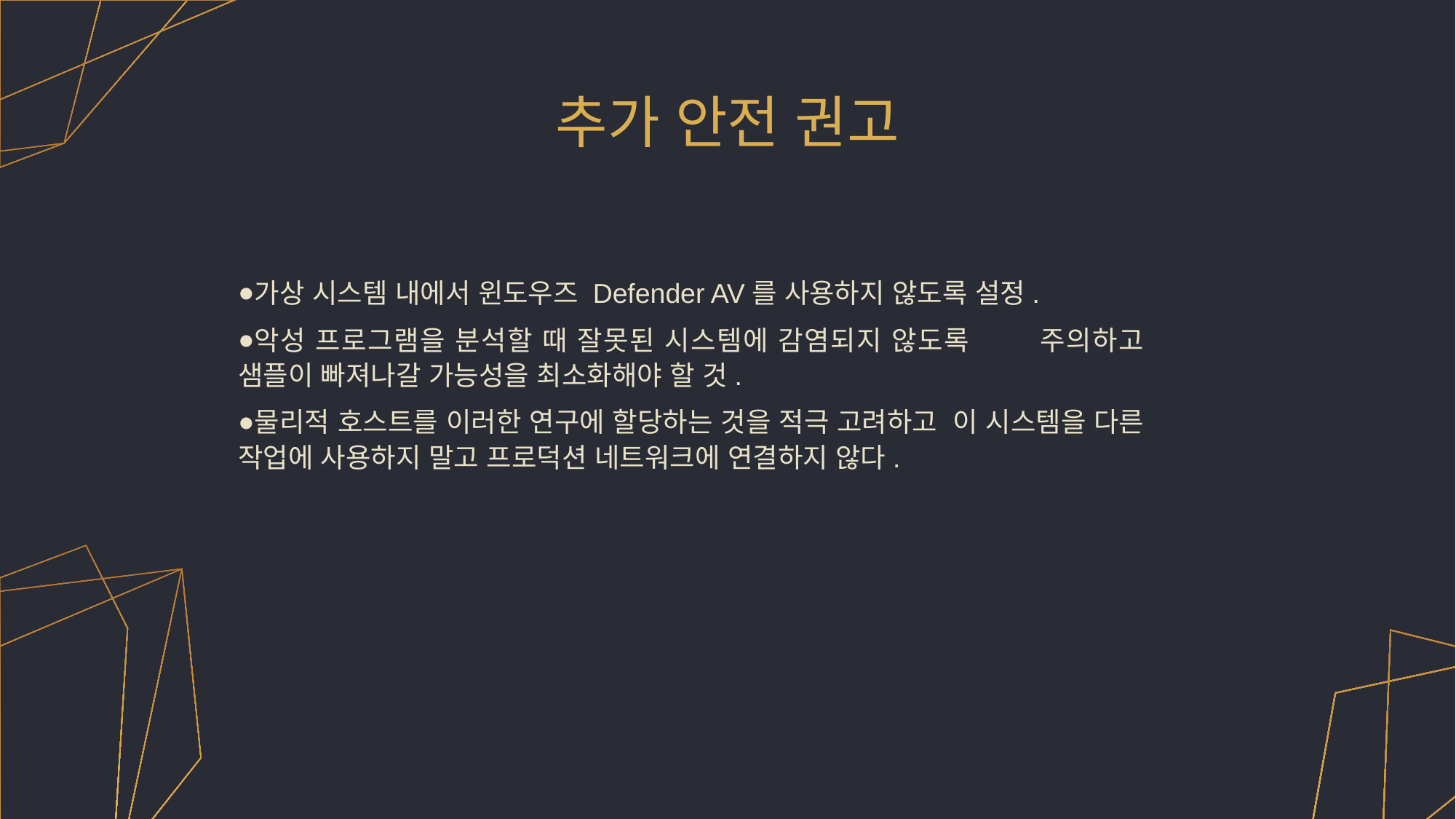

# 추가 안전 권고
가상 시스템 내에서 윈도우즈 Defender AV를 사용하지 않도록 설정.
악성 프로그램을 분석할 때 잘못된 시스템에 감염되지 않도록        주의하고 샘플이 빠져나갈 가능성을 최소화해야 할 것.
물리적 호스트를 이러한 연구에 할당하는 것을 적극 고려하고  이 시스템을 다른 작업에 사용하지 말고 프로덕션 네트워크에 연결하지 않다.